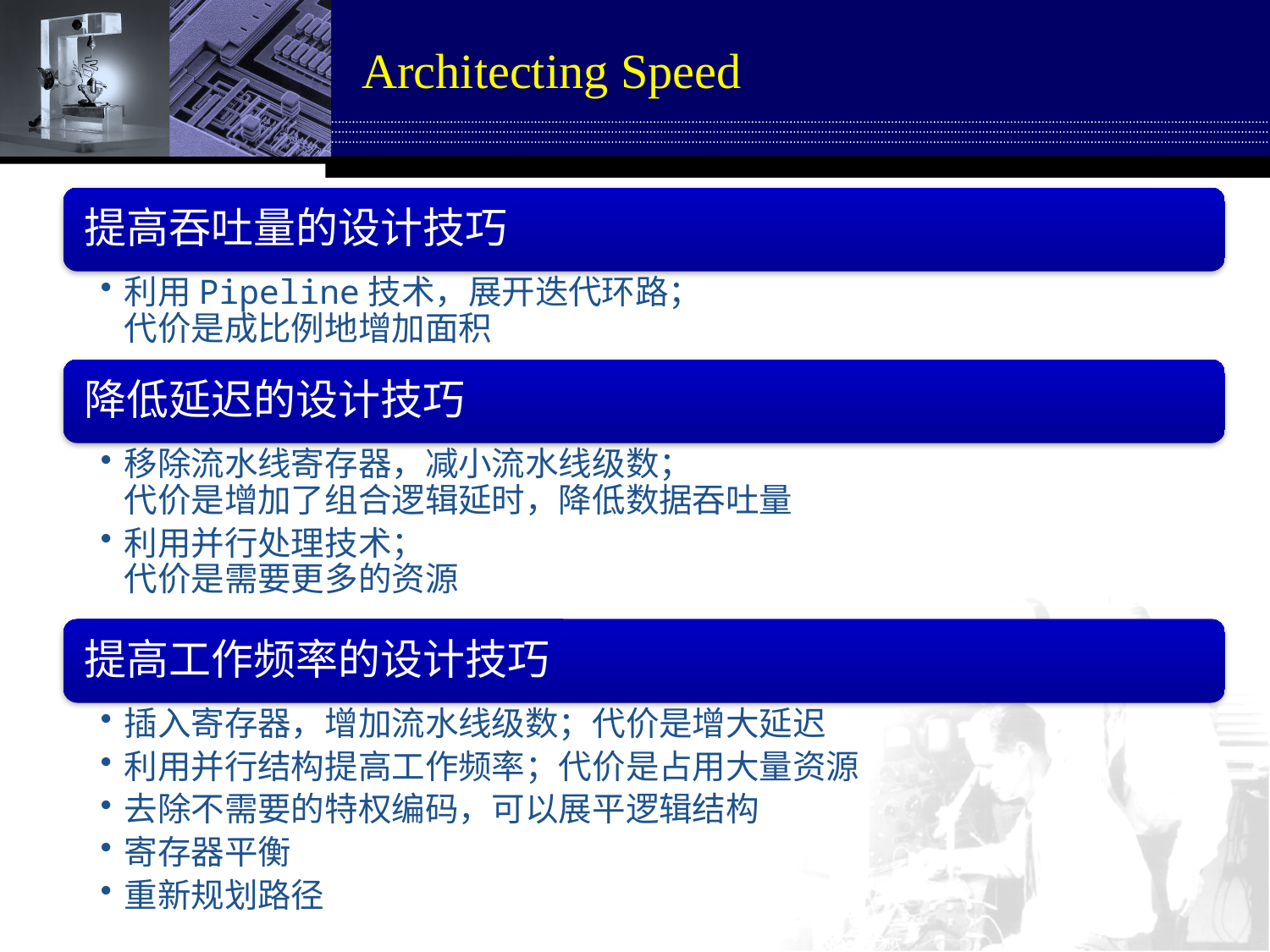

# Architecting Speed
提高吞吐量的设计技巧
利用Pipeline技术，展开迭代环路；
代价是成比例地增加面积
降低延迟的设计技巧
移除流水线寄存器，减小流水线级数；
代价是增加了组合逻辑延时，降低数据吞吐量
利用并行处理技术；
代价是需要更多的资源
提高工作频率的设计技巧
插入寄存器，增加流水线级数；代价是增大延迟
利用并行结构提高工作频率；代价是占用大量资源
去除不需要的特权编码，可以展平逻辑结构
寄存器平衡
重新规划路径